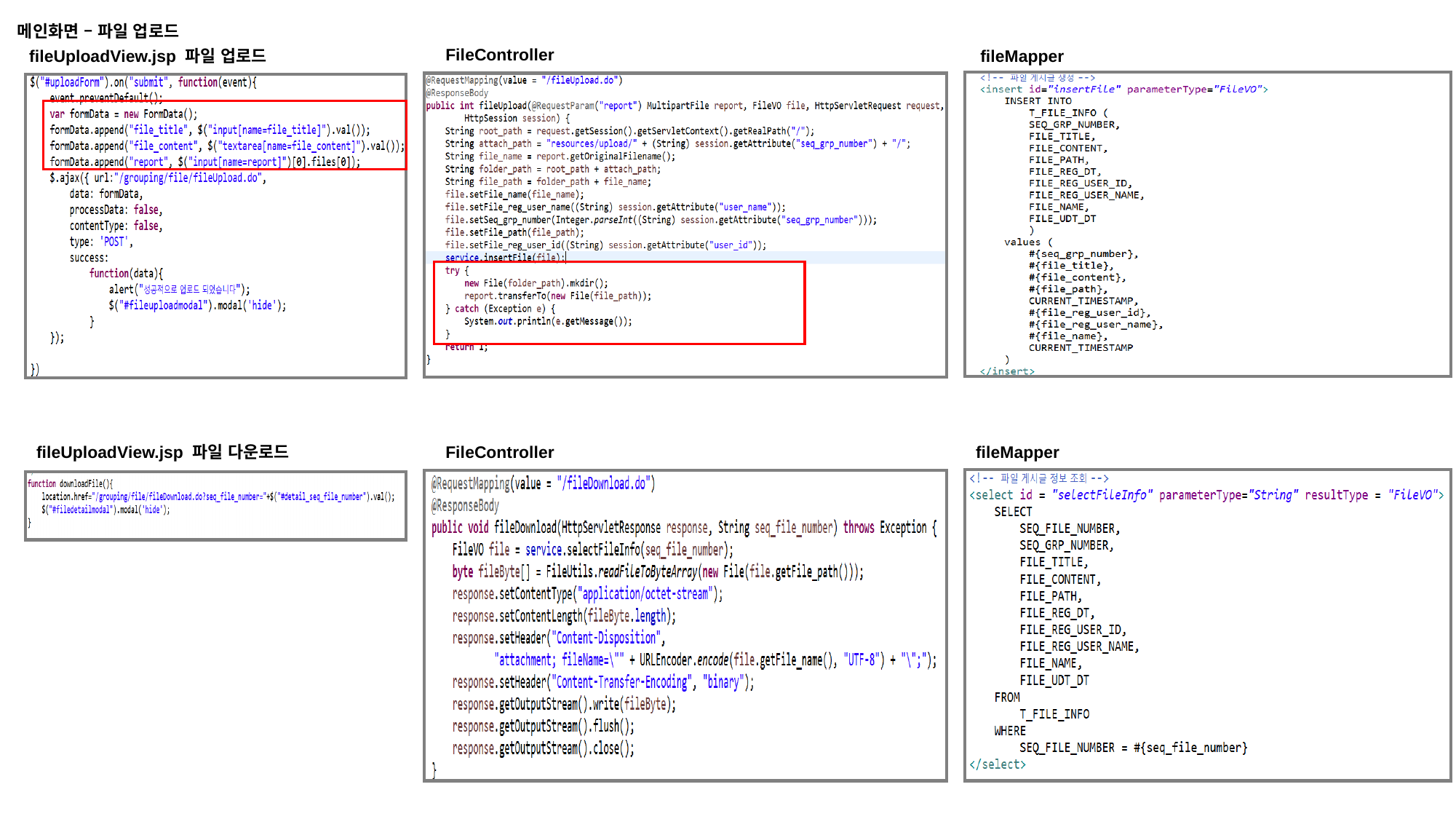

메인화면 – 파일 업로드
FileController
fileMapper
fileUploadView.jsp 파일 업로드

fileMapper
FileController
fileUploadView.jsp 파일 다운로드

Controller.